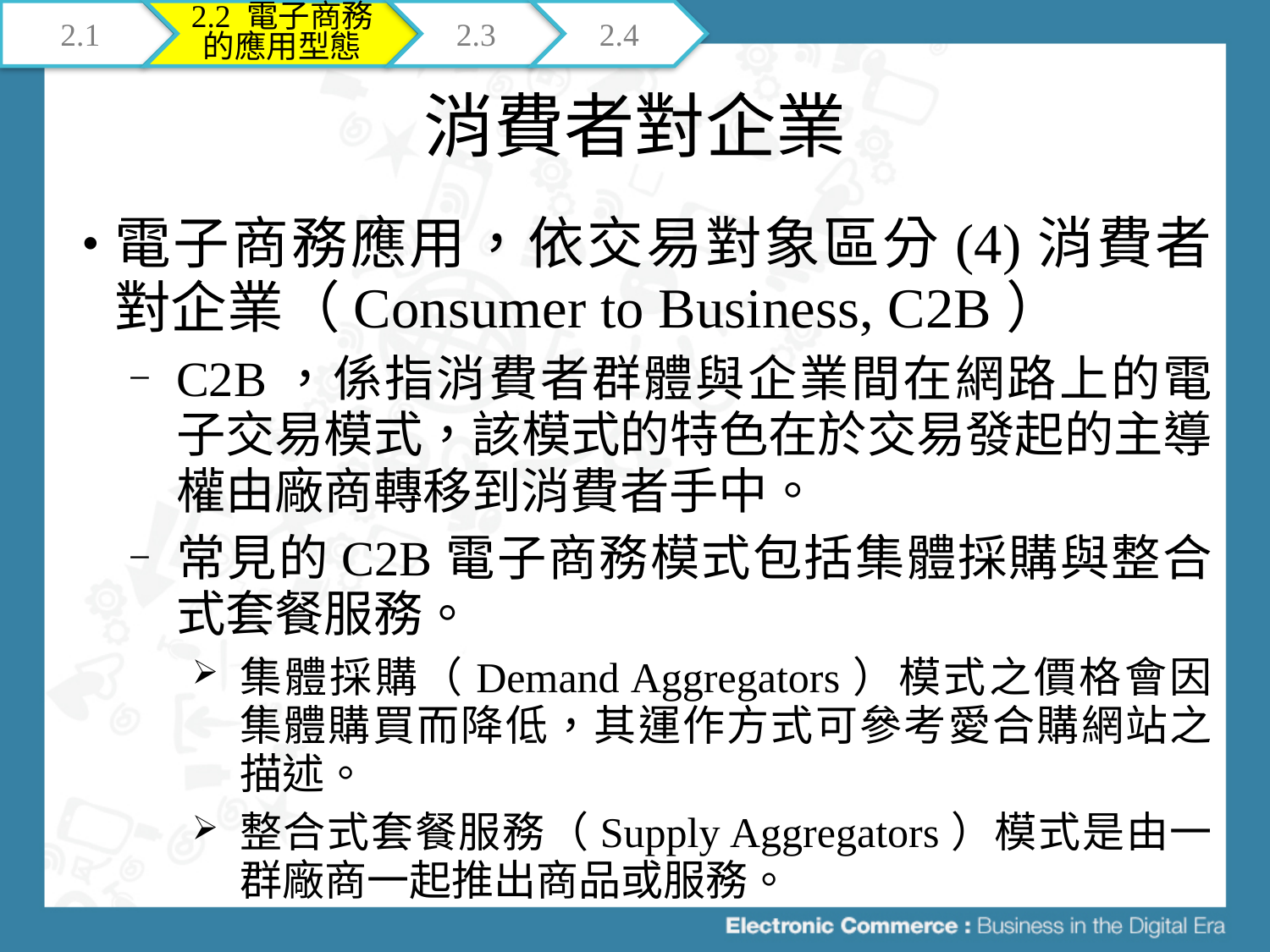

2.1
2.2 電子商務的應用型態
2.3
2.4
# 消費者對企業
電子商務應用，依交易對象區分(4)消費者對企業（Consumer to Business, C2B）
C2B，係指消費者群體與企業間在網路上的電子交易模式，該模式的特色在於交易發起的主導權由廠商轉移到消費者手中。
常見的C2B電子商務模式包括集體採購與整合式套餐服務。
集體採購（Demand Aggregators）模式之價格會因集體購買而降低，其運作方式可參考愛合購網站之描述。
整合式套餐服務（Supply Aggregators）模式是由一群廠商一起推出商品或服務。